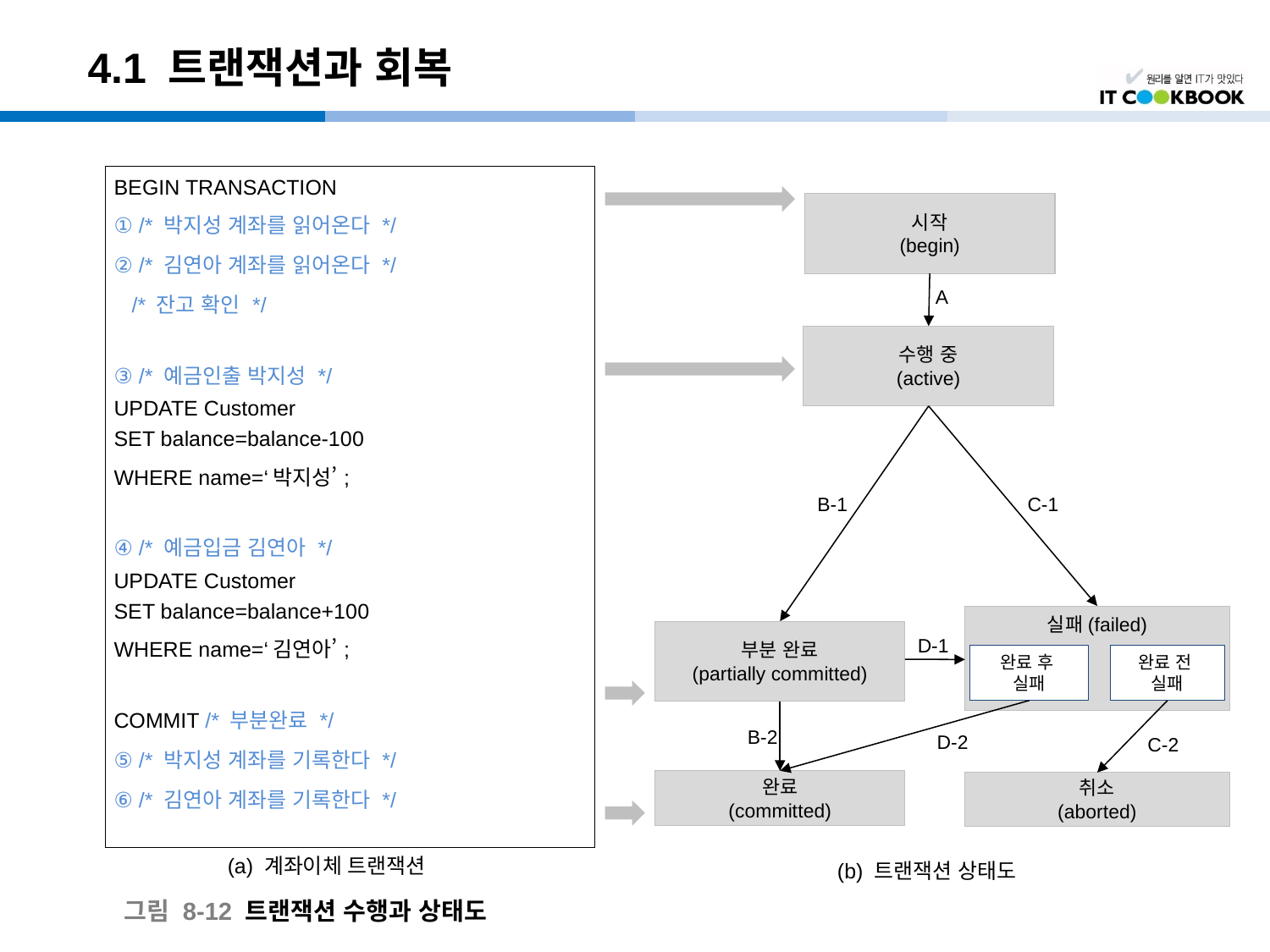

# 4.1 트랜잭션과 회복
| BEGIN TRANSACTION ① /\* 박지성 계좌를 읽어온다 \*/ ② /\* 김연아 계좌를 읽어온다 \*/ /\* 잔고 확인 \*/ ③ /\* 예금인출 박지성 \*/ UPDATE Customer SET balance=balance-100 WHERE name=‘박지성’; ④ /\* 예금입금 김연아 \*/ UPDATE Customer SET balance=balance+100 WHERE name=‘김연아’; COMMIT /\* 부분완료 \*/ ⑤ /\* 박지성 계좌를 기록한다 \*/ ⑥ /\* 김연아 계좌를 기록한다 \*/ |
| --- |

시작
(begin)
A
수행 중
(active)

B-1
C-1
실패(failed)

부분 완료
(partially committed)
D-1
완료 후
실패
완료 전
실패

B-2
D-2
C-2
완료
(committed)
취소
(aborted)

(a) 계좌이체 트랜잭션
(b) 트랜잭션 상태도
그림 8-12 트랜잭션 수행과 상태도